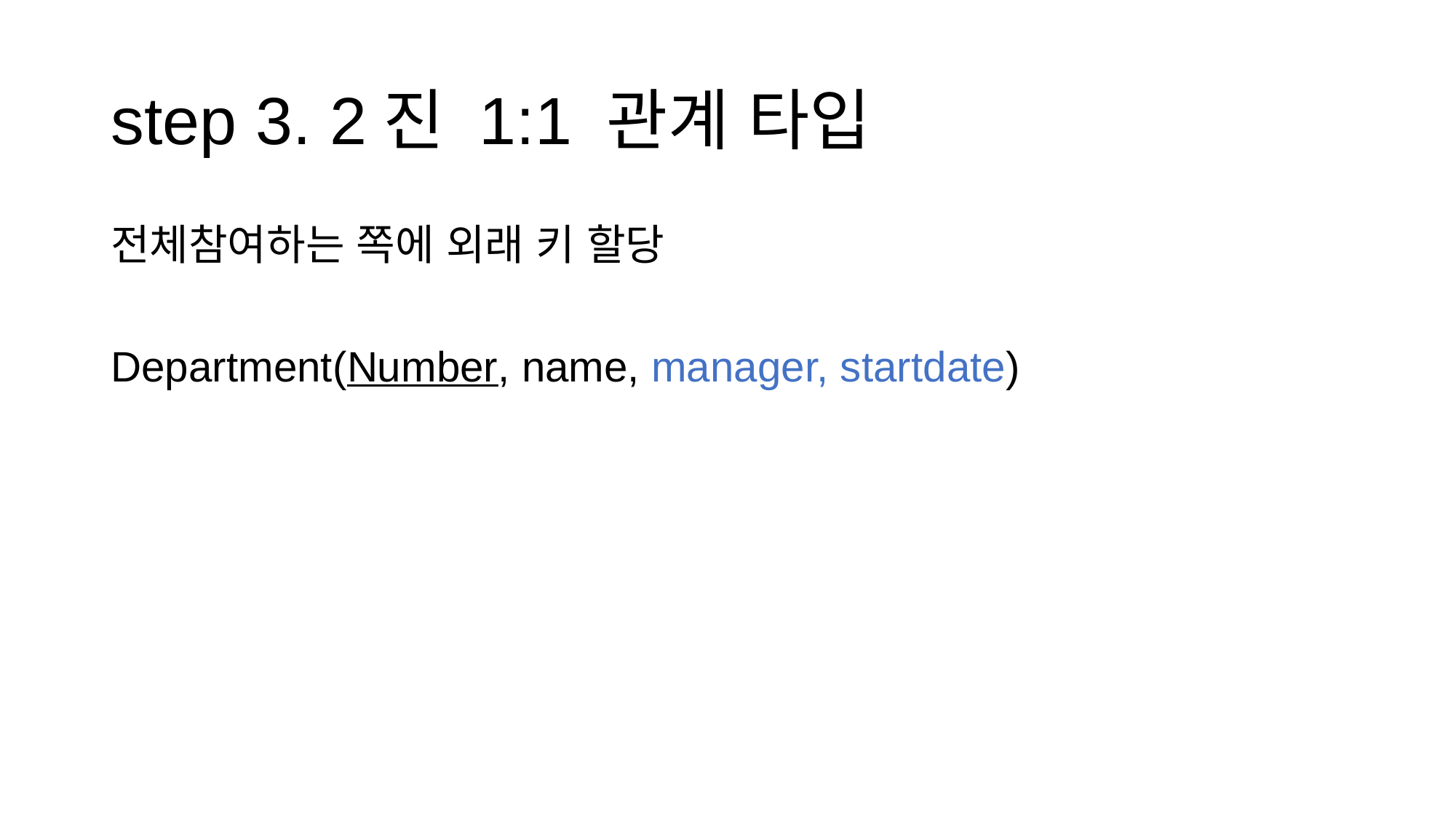

# step 3. 2진 1:1 관계 타입
전체참여하는 쪽에 외래 키 할당

Department(Number, name, manager, startdate)